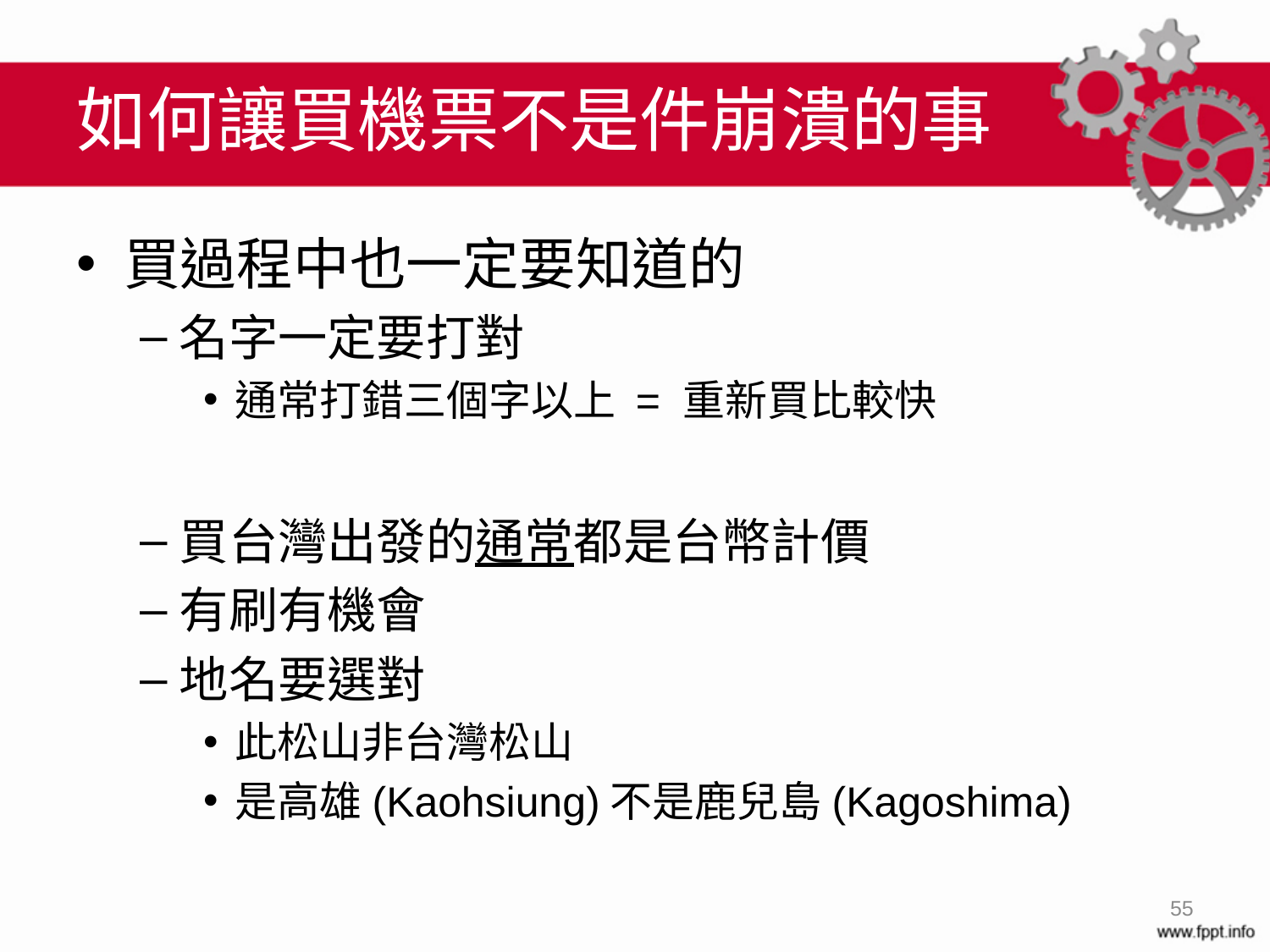

# 如何讓買機票不是件崩潰的事
買過程中也一定要知道的
名字一定要打對
通常打錯三個字以上 = 重新買比較快

買台灣出發的通常都是台幣計價
有刷有機會
地名要選對
此松山非台灣松山
是高雄(Kaohsiung)不是鹿兒島(Kagoshima)

55